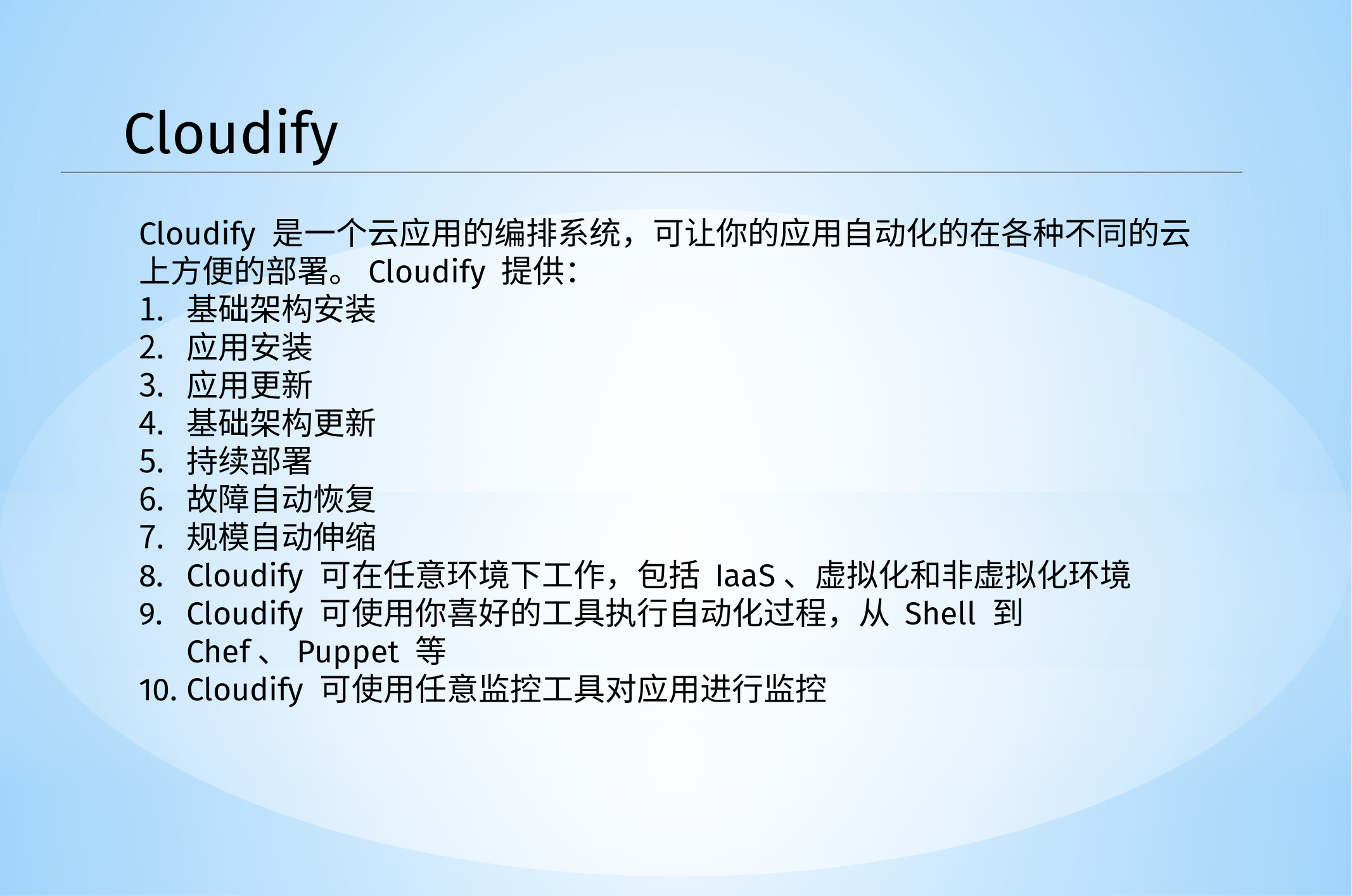

Cloudify
Cloudify 是一个云应用的编排系统，可让你的应用自动化的在各种不同的云上方便的部署。Cloudify 提供：
基础架构安装
应用安装
应用更新
基础架构更新
持续部署
故障自动恢复
规模自动伸缩
Cloudify 可在任意环境下工作，包括 IaaS、虚拟化和非虚拟化环境
Cloudify 可使用你喜好的工具执行自动化过程，从 Shell 到 Chef、Puppet 等
Cloudify 可使用任意监控工具对应用进行监控